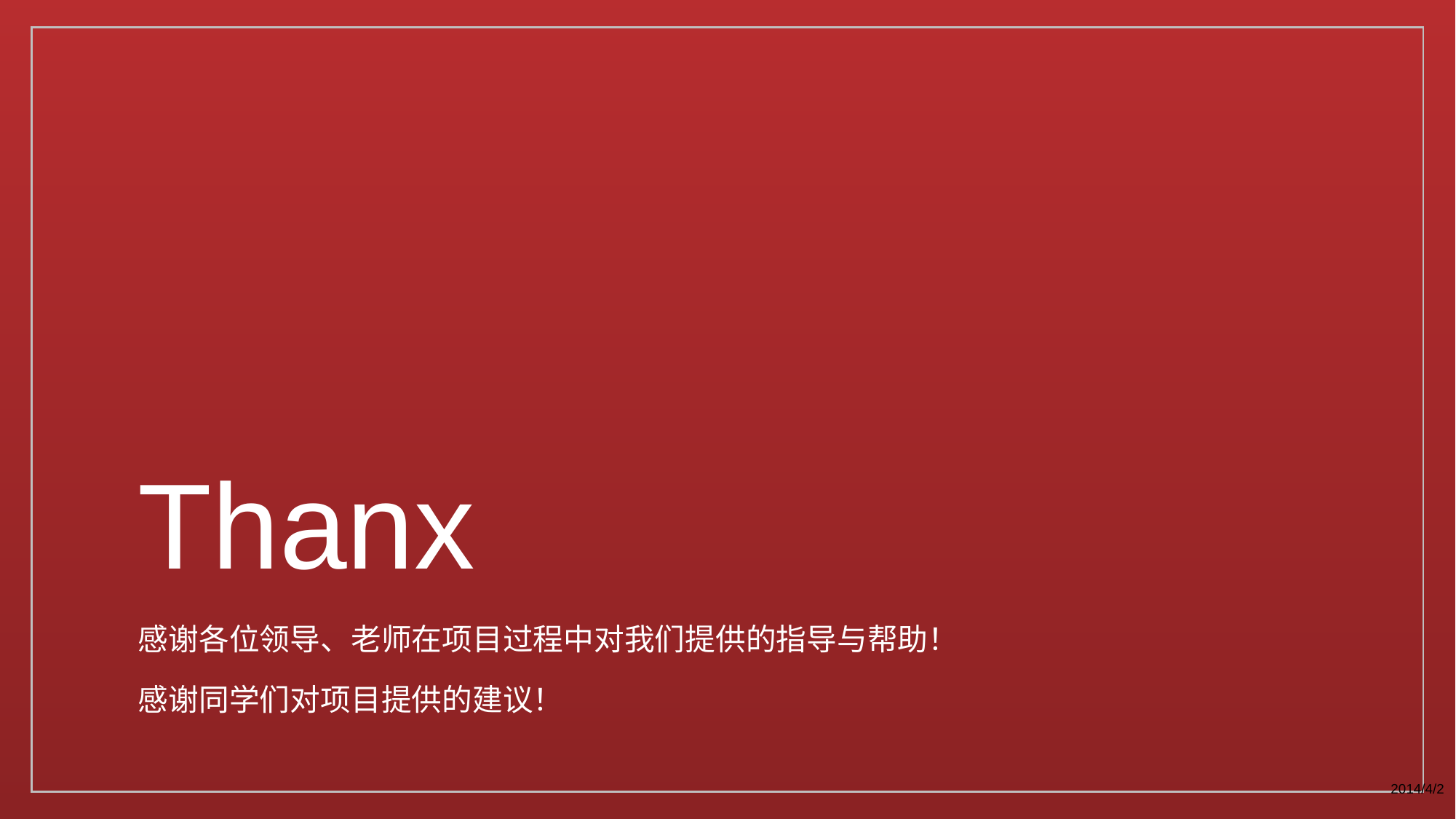

# Thanx
感谢各位领导、老师在项目过程中对我们提供的指导与帮助！
感谢同学们对项目提供的建议！
2014/4/2